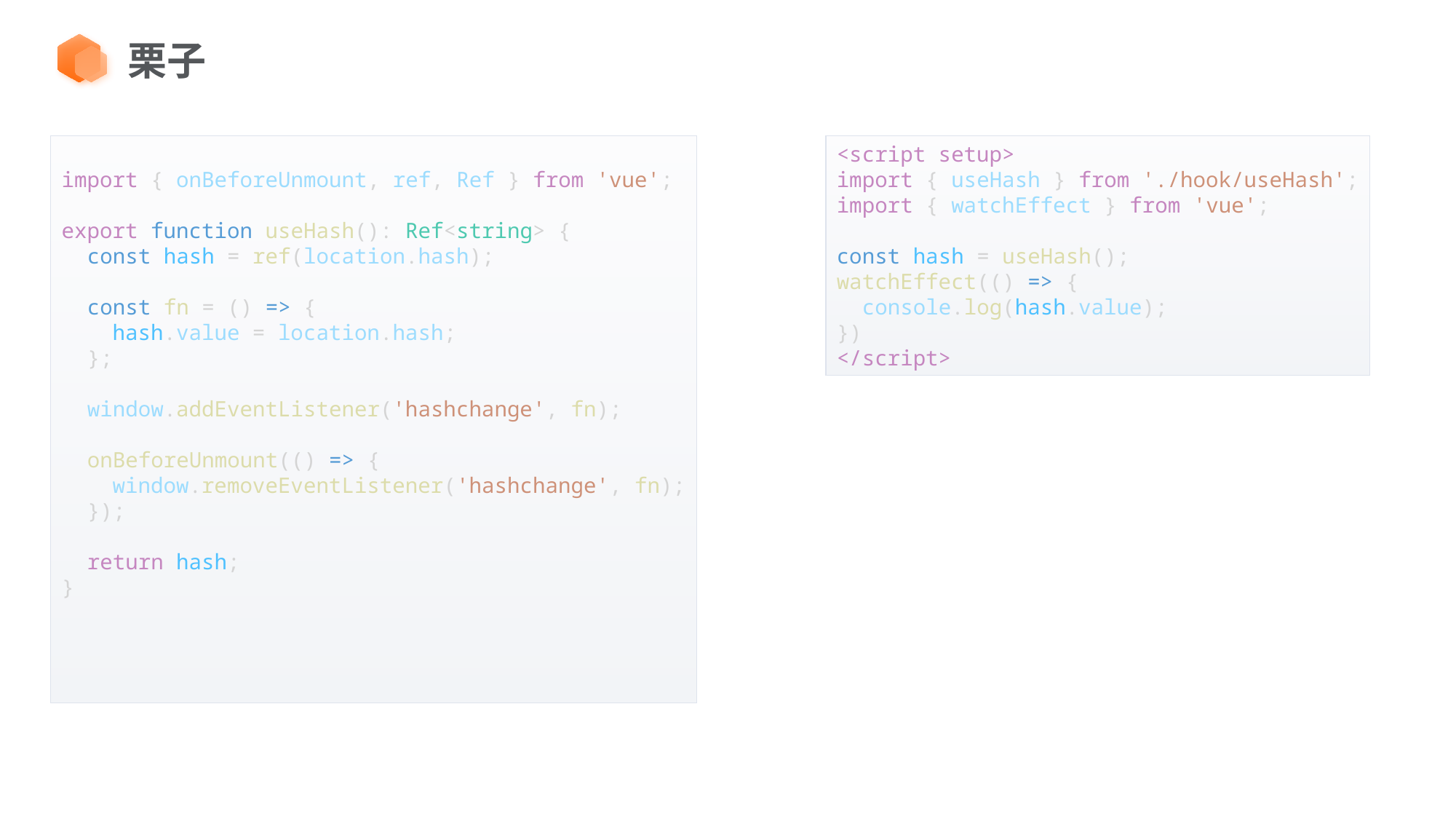

栗子

import { onBeforeUnmount, ref, Ref } from 'vue';
export function useHash(): Ref<string> {
  const hash = ref(location.hash);
  const fn = () => {
    hash.value = location.hash;
  };
  window.addEventListener('hashchange', fn);

  onBeforeUnmount(() => {
    window.removeEventListener('hashchange', fn);
  });
  return hash;
}

<script setup>
import { useHash } from './hook/useHash';
import { watchEffect } from 'vue';
const hash = useHash();
watchEffect(() => {
  console.log(hash.value);
})
</script>